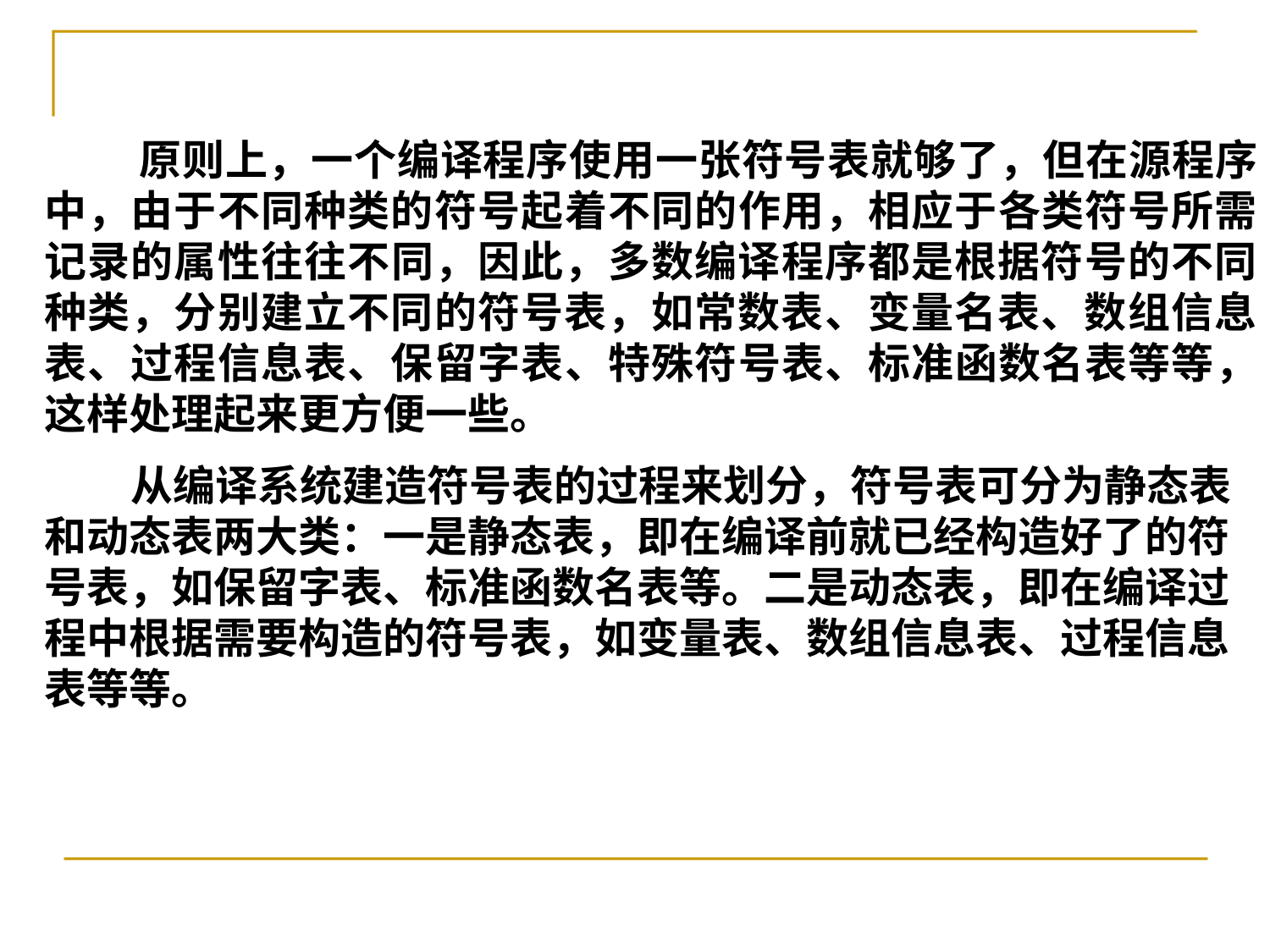

原则上，一个编译程序使用一张符号表就够了，但在源程序中，由于不同种类的符号起着不同的作用，相应于各类符号所需记录的属性往往不同，因此，多数编译程序都是根据符号的不同种类，分别建立不同的符号表，如常数表、变量名表、数组信息表、过程信息表、保留字表、特殊符号表、标准函数名表等等，这样处理起来更方便一些。
        从编译系统建造符号表的过程来划分，符号表可分为静态表和动态表两大类：一是静态表，即在编译前就已经构造好了的符号表，如保留字表、标准函数名表等。二是动态表，即在编译过程中根据需要构造的符号表，如变量表、数组信息表、过程信息表等等。